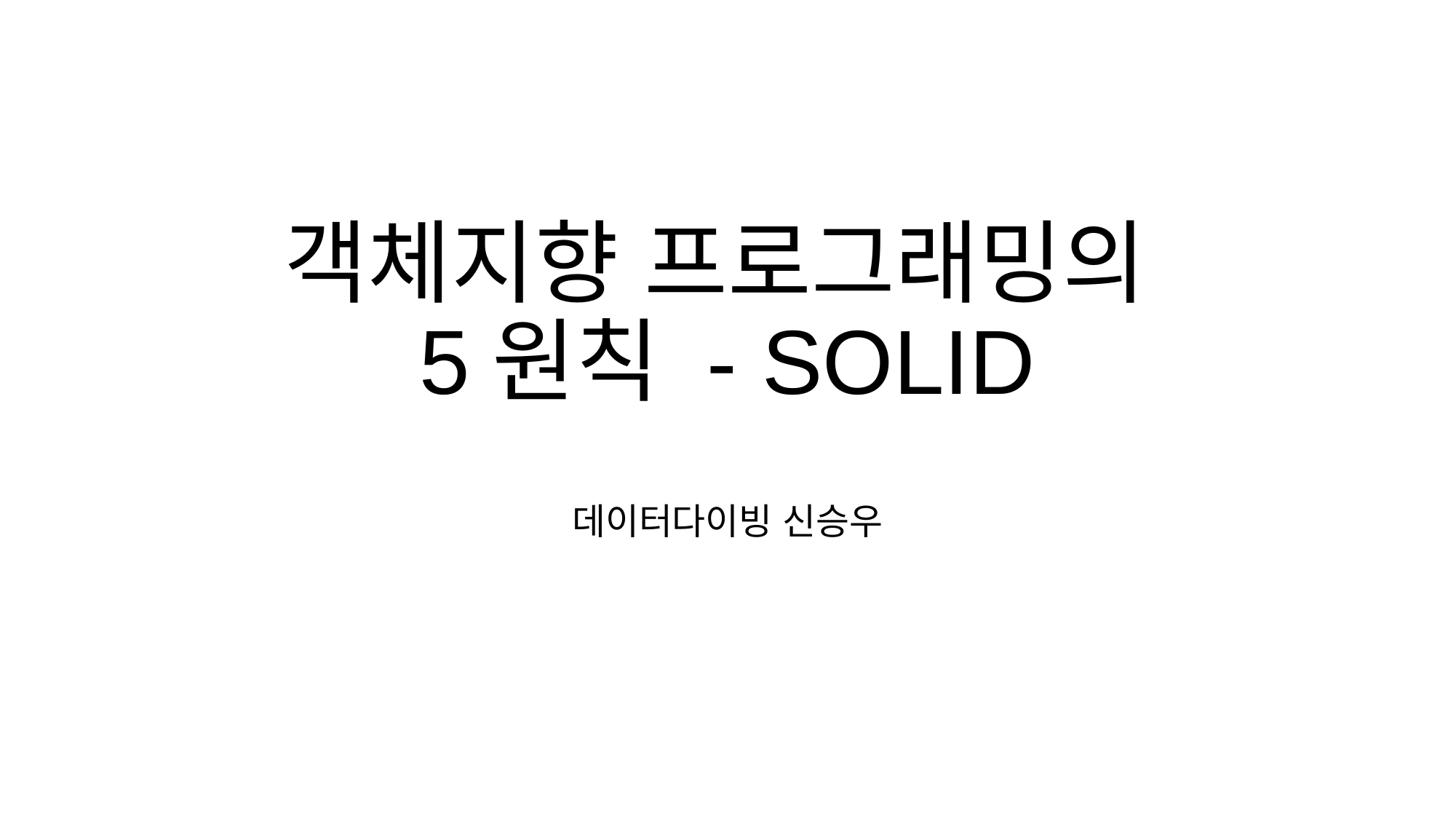

# 객체지향 프로그래밍의 5원칙 - SOLID
데이터다이빙 신승우